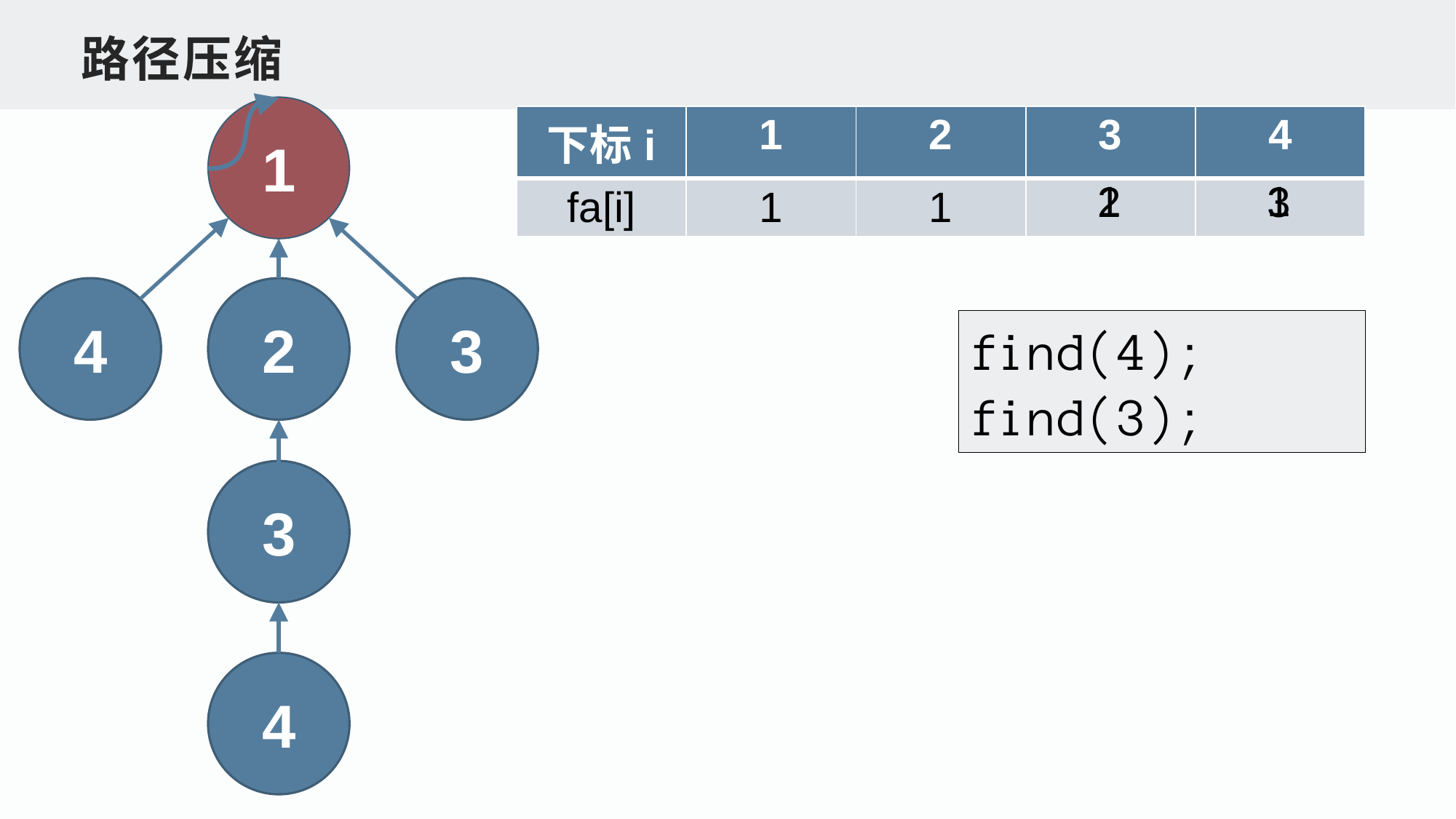

路径压缩
1
| 下标i | 1 | 2 | 3 | 4 |
| --- | --- | --- | --- | --- |
| fa[i] | 1 | 1 |  |  |
1
1
2
3
4
2
3
find(4);
find(3);
3
4
17